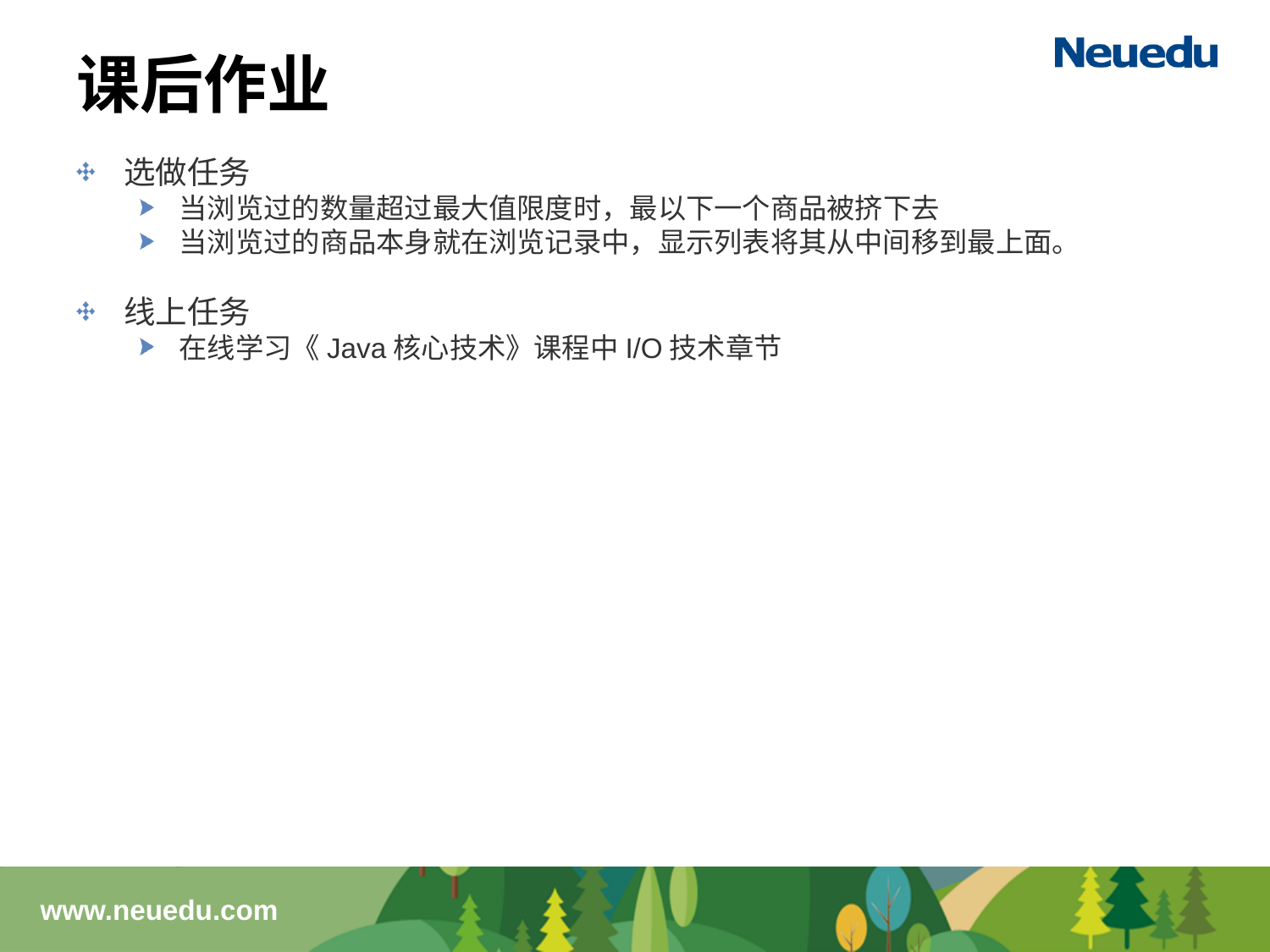

# 课后作业
选做任务
当浏览过的数量超过最大值限度时，最以下一个商品被挤下去
当浏览过的商品本身就在浏览记录中，显示列表将其从中间移到最上面。

线上任务
在线学习《Java核心技术》课程中I/O技术章节